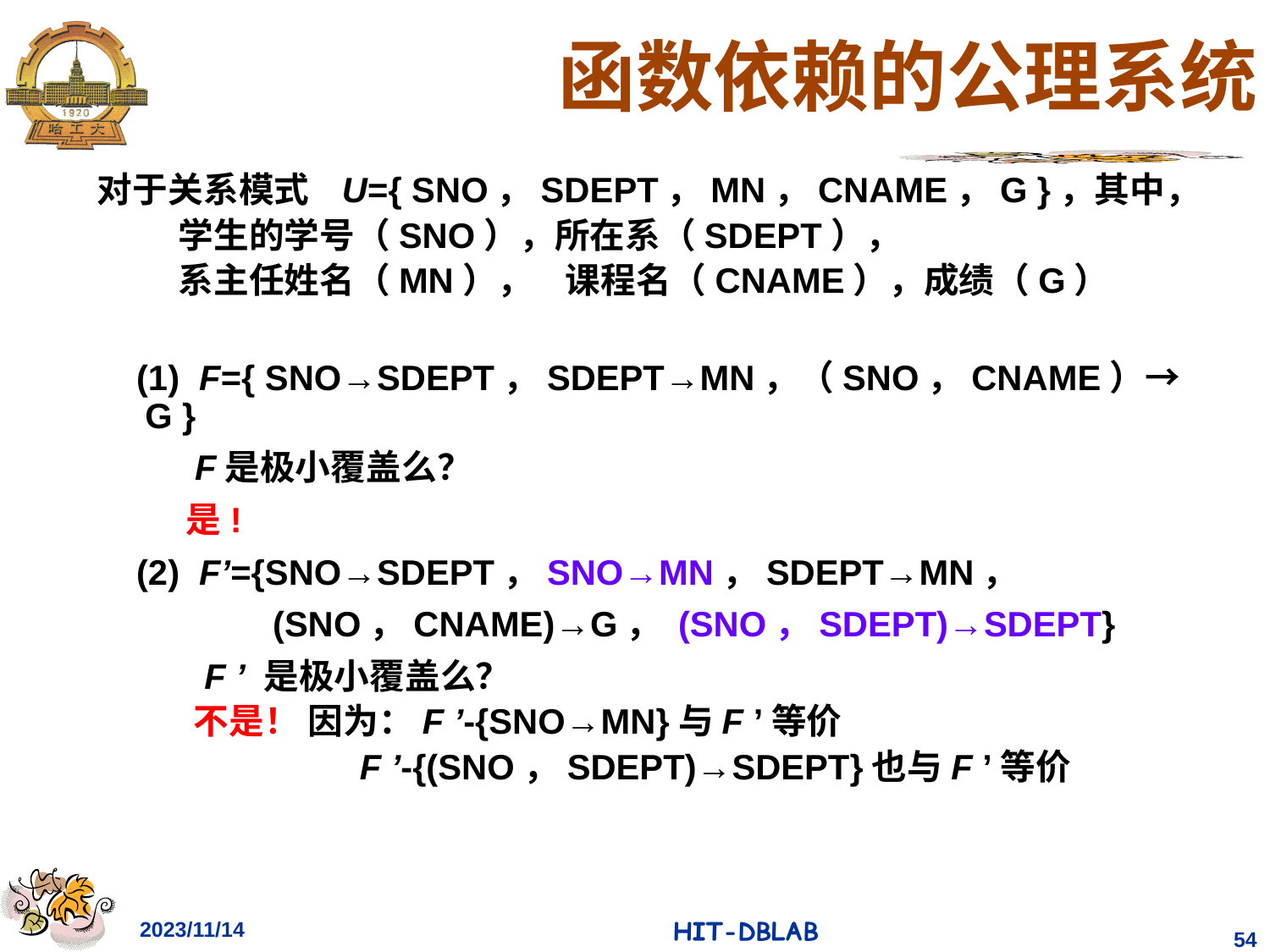

函数依赖的公理系统
对于关系模式   U={ SNO，SDEPT，MN，CNAME，G }，其中，
         学生的学号（SNO），所在系（SDEPT），
         系主任姓名（MN），    课程名（CNAME），成绩（G）

    (1)  F={ SNO→SDEPT，SDEPT→MN，（SNO，CNAME）→G }
          F是极小覆盖么？
          是!
    (2)  F’={SNO→SDEPT，SNO→MN，SDEPT→MN，
                  (SNO，CNAME)→G， (SNO，SDEPT)→SDEPT}
           F ’ 是极小覆盖么？
	     不是！ 因为：F ’-{SNO→MN}与F ’等价
          	         F ’-{(SNO，SDEPT)→SDEPT}也与F ’等价

2023/11/14
HIT-DBLAB
54